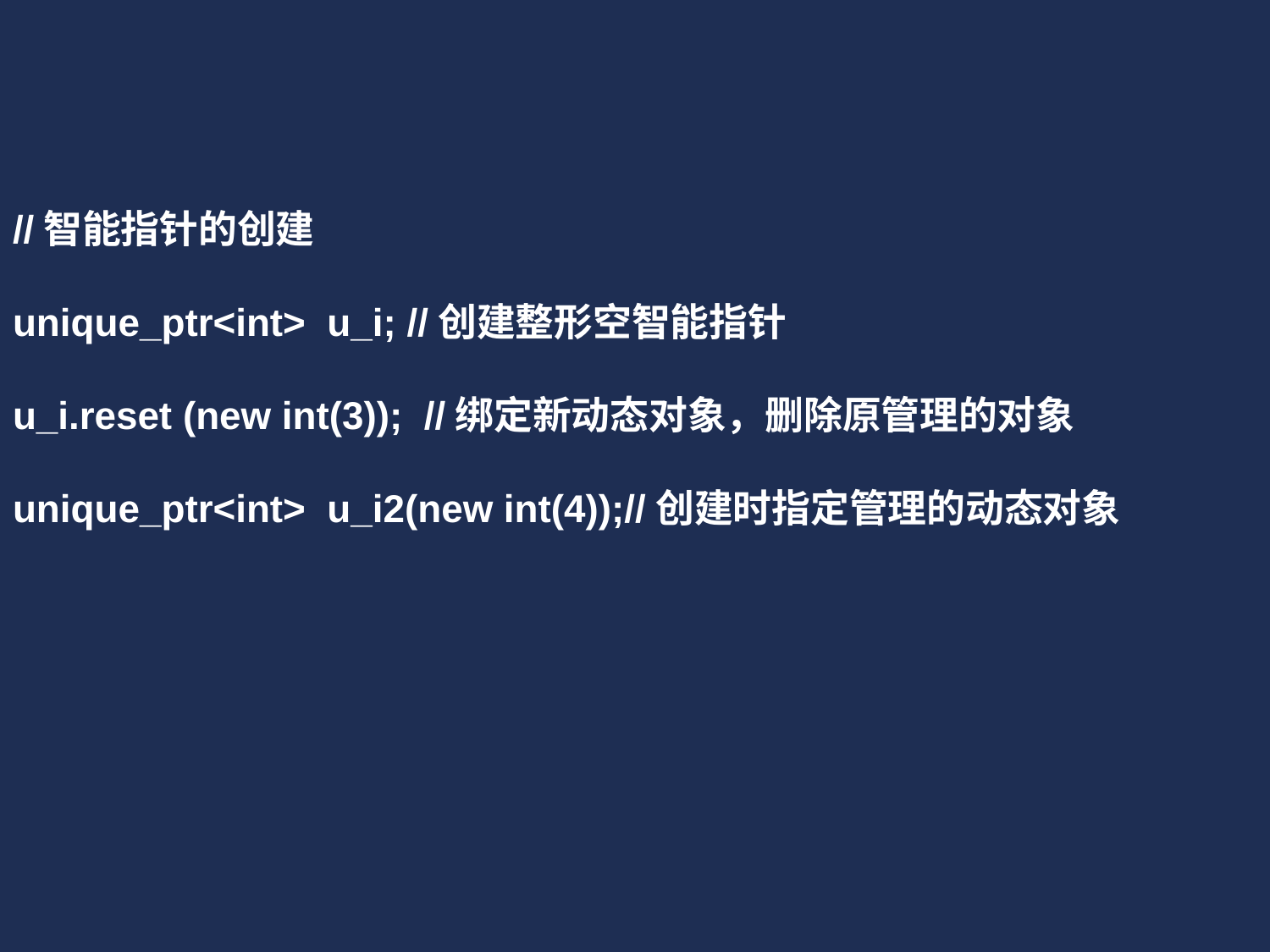

//智能指针的创建
unique_ptr<int>  u_i; //创建整形空智能指针
u_i.reset (new int(3));  //绑定新动态对象，删除原管理的对象
unique_ptr<int>  u_i2(new int(4));//创建时指定管理的动态对象